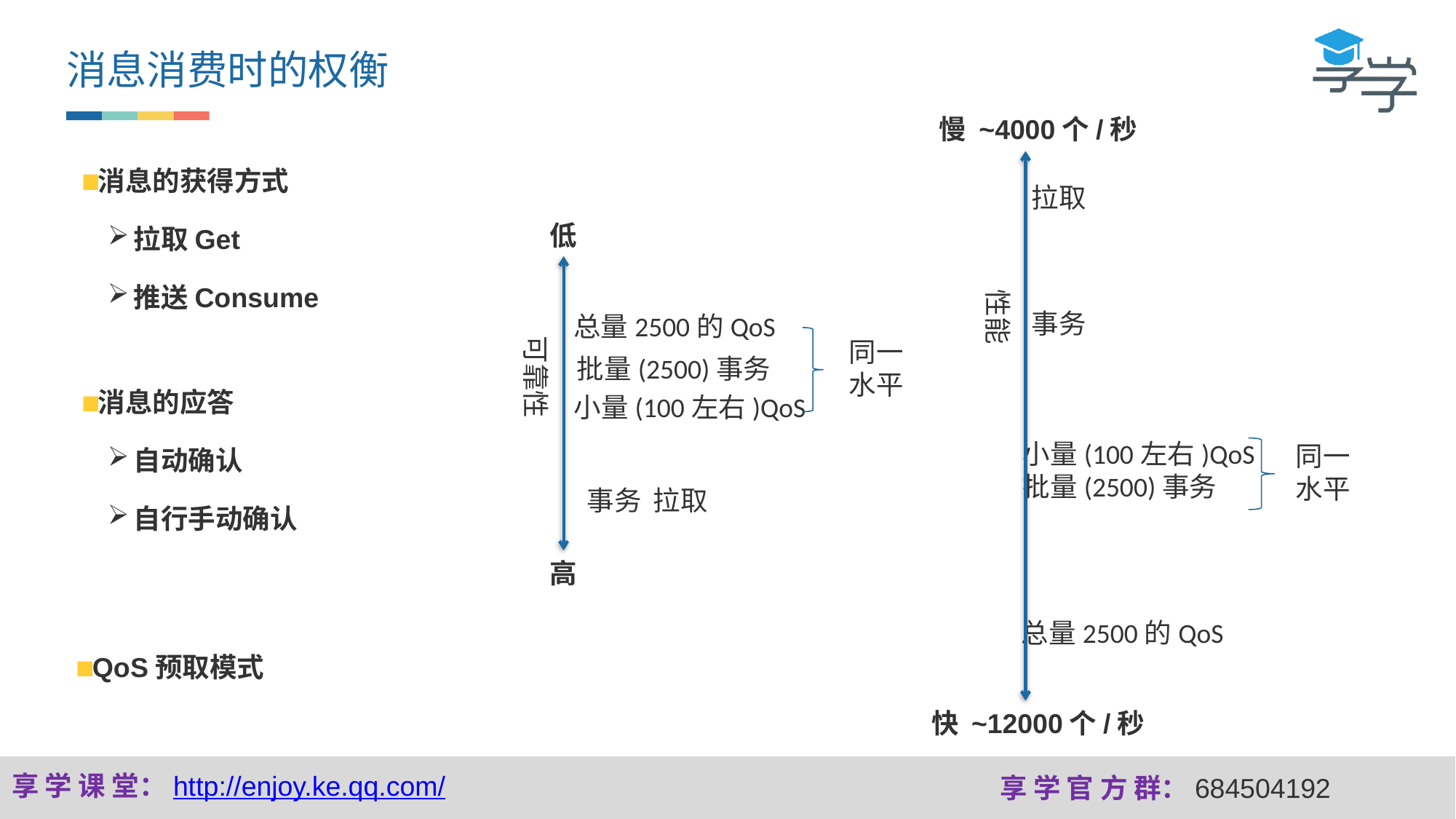

消息消费时的权衡
慢 ~4000个/秒

消息的获得方式
拉取Get
推送Consume
拉取
低
性能
事务
总量2500的QoS
可靠性

同一
水平
批量(2500)事务
消息的应答
自动确认
自行手动确认
小量(100左右)QoS
小量(100左右)QoS
批量(2500)事务
同一
水平

拉取
事务
高
总量2500的QoS
QoS预取模式
快 ~12000个/秒